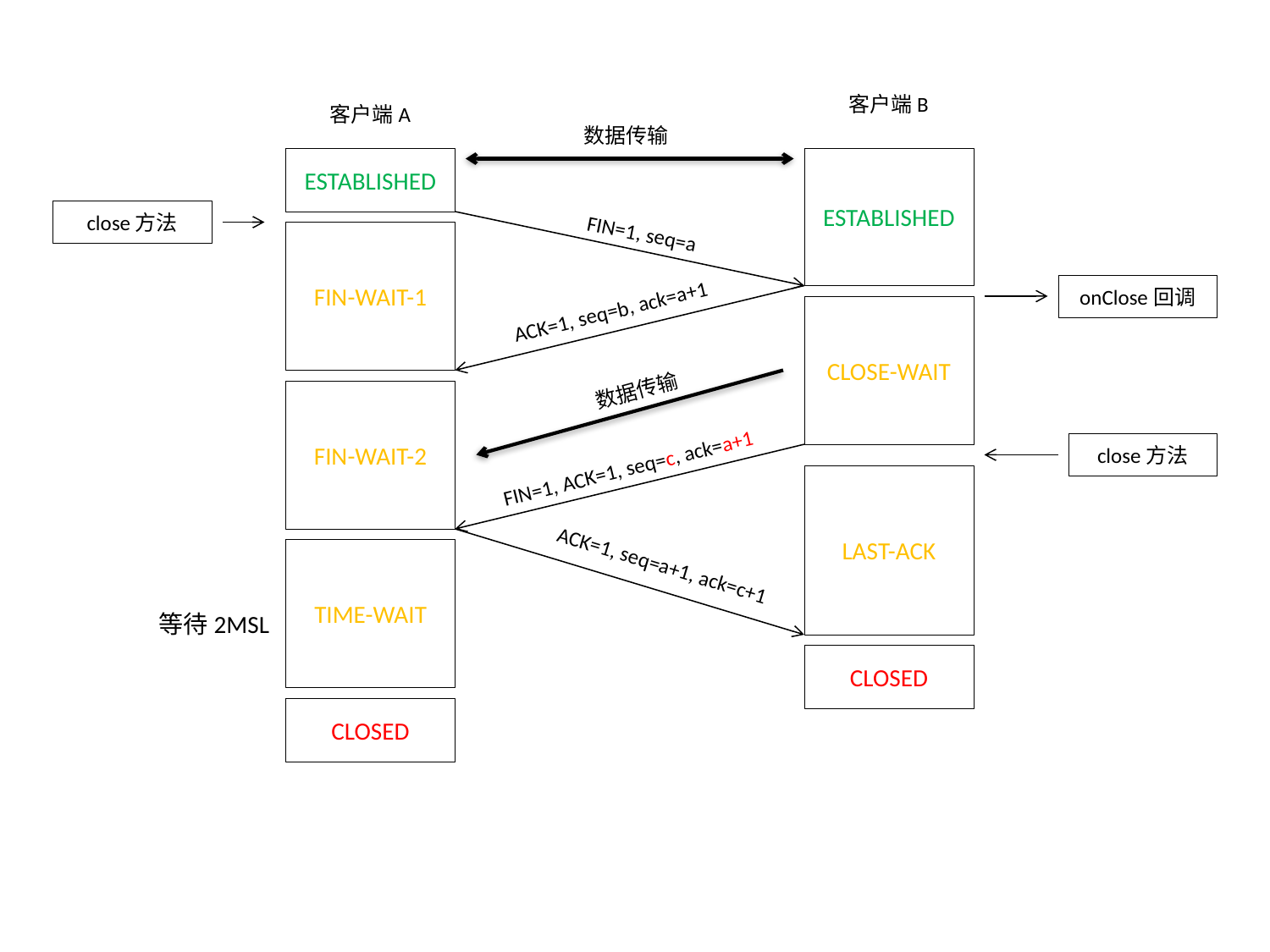

客户端B
客户端A
数据传输
ESTABLISHED
ESTABLISHED
close方法
FIN=1, seq=a
FIN-WAIT-1
onClose回调
ACK=1, seq=b, ack=a+1
CLOSE-WAIT
数据传输
FIN-WAIT-2
close方法
FIN=1, ACK=1, seq=c, ack=a+1
LAST-ACK
TIME-WAIT
ACK=1, seq=a+1, ack=c+1
等待2MSL
CLOSED
CLOSED